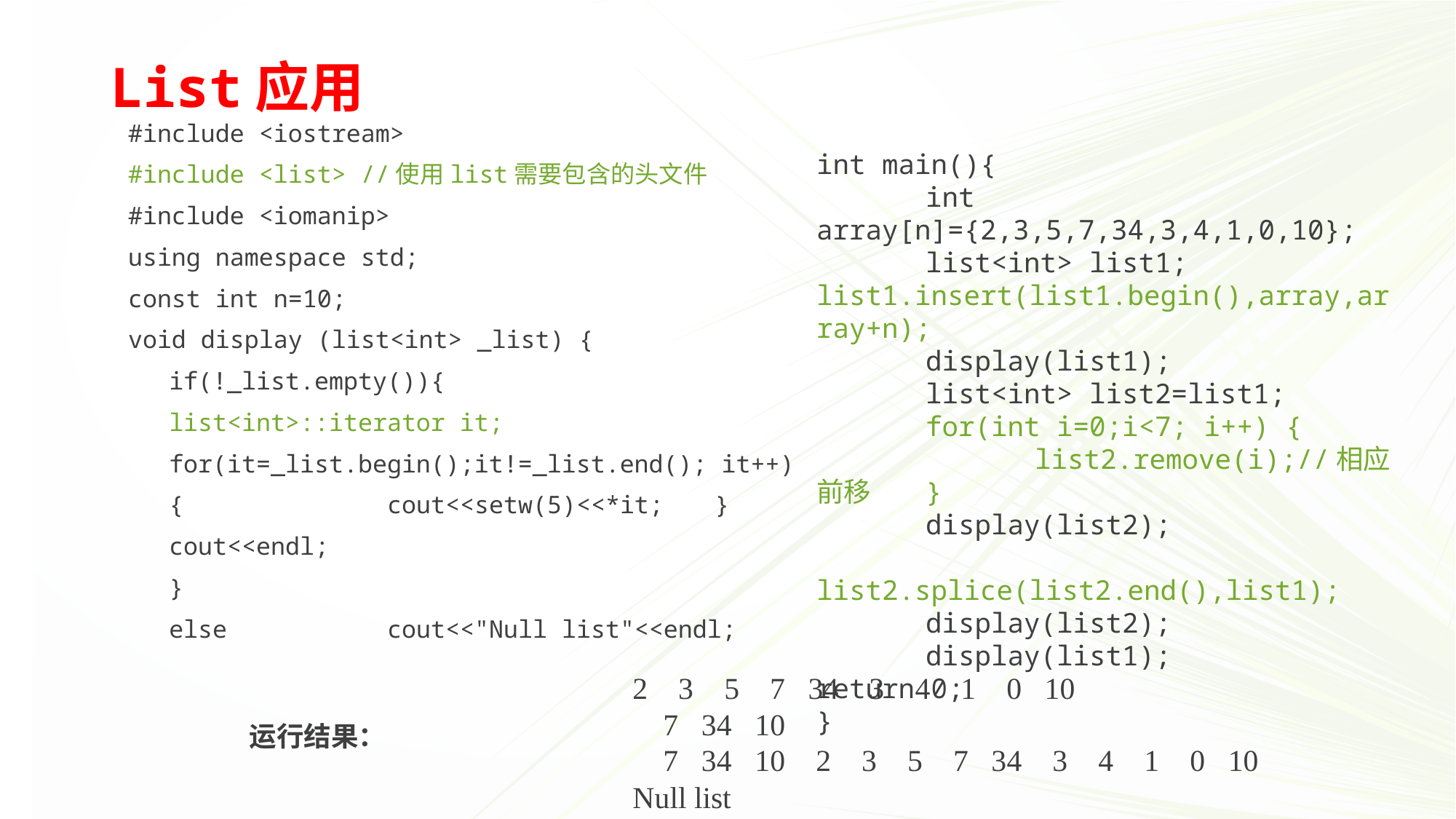

# List应用
#include <iostream>
#include <list> //使用list需要包含的头文件
#include <iomanip>
using namespace std;
const int n=10;
void display (list<int> _list) {
	if(!_list.empty()){
	list<int>::iterator it;
	for(it=_list.begin();it!=_list.end(); it++)
	{		cout<<setw(5)<<*it;	}
	cout<<endl;
	}
	else		cout<<"Null list"<<endl;

int main(){
	int array[n]={2,3,5,7,34,3,4,1,0,10};
	list<int> list1;
list1.insert(list1.begin(),array,array+n);
	display(list1);
	list<int> list2=list1;
	for(int i=0;i<7; i++) {
		list2.remove(i);//相应前移	}
	display(list2);
	list2.splice(list2.end(),list1);
	display(list2);
	display(list1);
return 0;
}
2    3    5    7   34    3    4    1    0   10
    7   34   10
    7   34   10    2    3    5    7   34    3    4    1    0   10
Null list
运行结果：